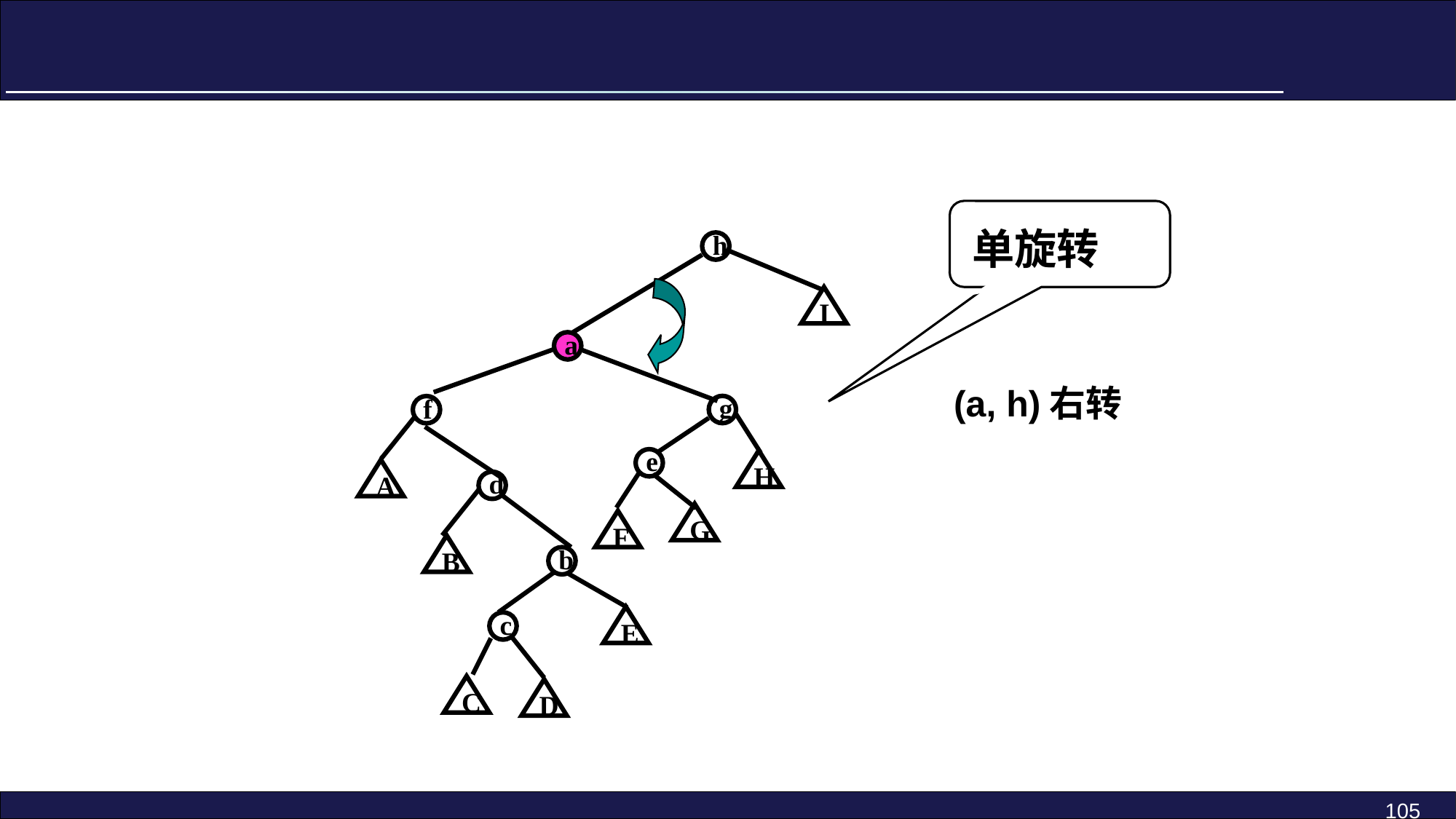

单旋转
h

I

a

(a, h)右转
g
f

e
H
A

d

G
F
B
b

E
c

C
D

105